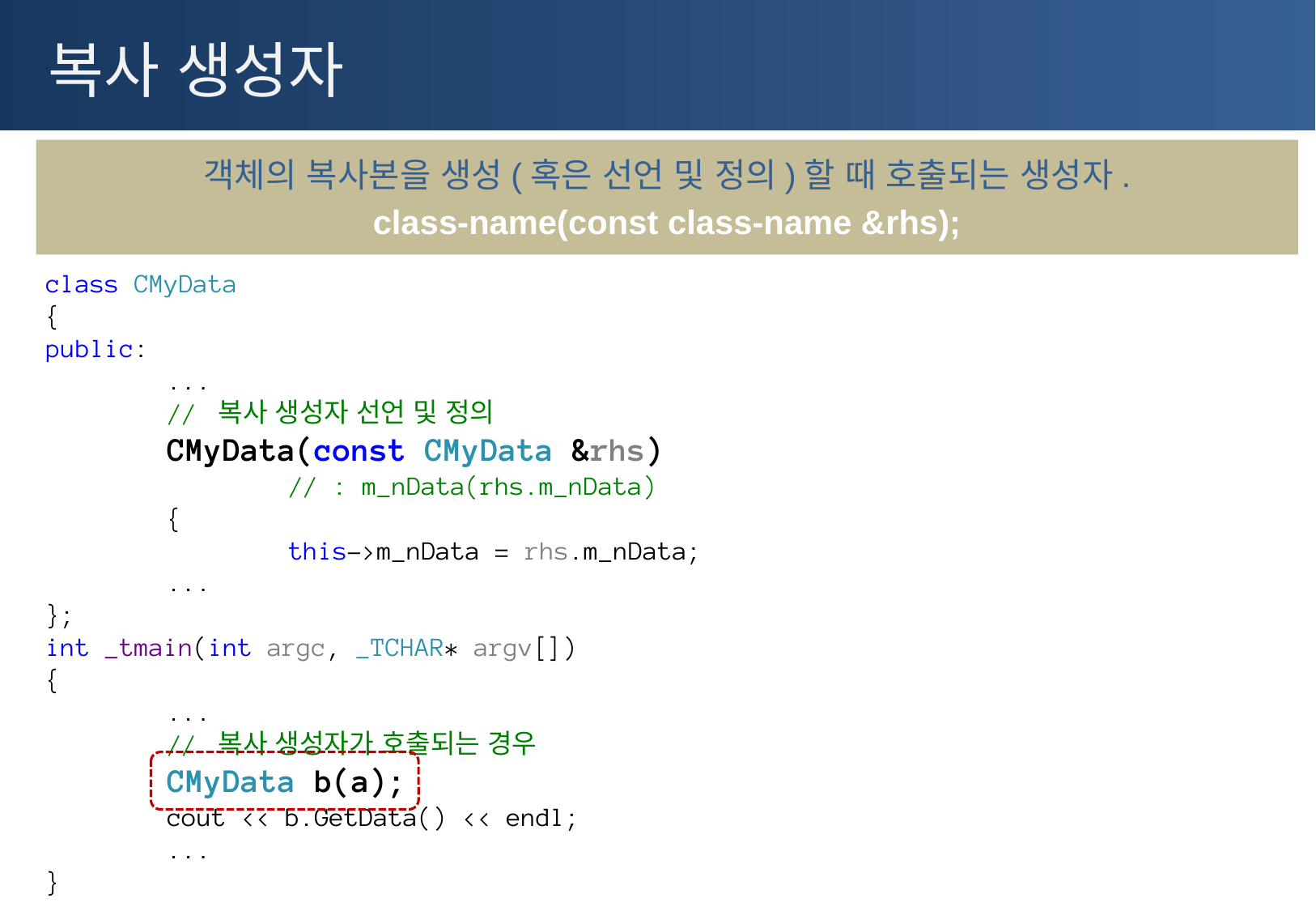

# 복사 생성자
객체의 복사본을 생성(혹은 선언 및 정의)할 때 호출되는 생성자.
class-name(const class-name &rhs);
class CMyData
{
public:
	...
	// 복사 생성자 선언 및 정의
	CMyData(const CMyData &rhs)
		// : m_nData(rhs.m_nData)
	{
		this->m_nData = rhs.m_nData;
	...
};
int _tmain(int argc, _TCHAR* argv[])
{
	...
	// 복사 생성자가 호출되는 경우
	CMyData b(a);
	cout << b.GetData() << endl;
	...
}